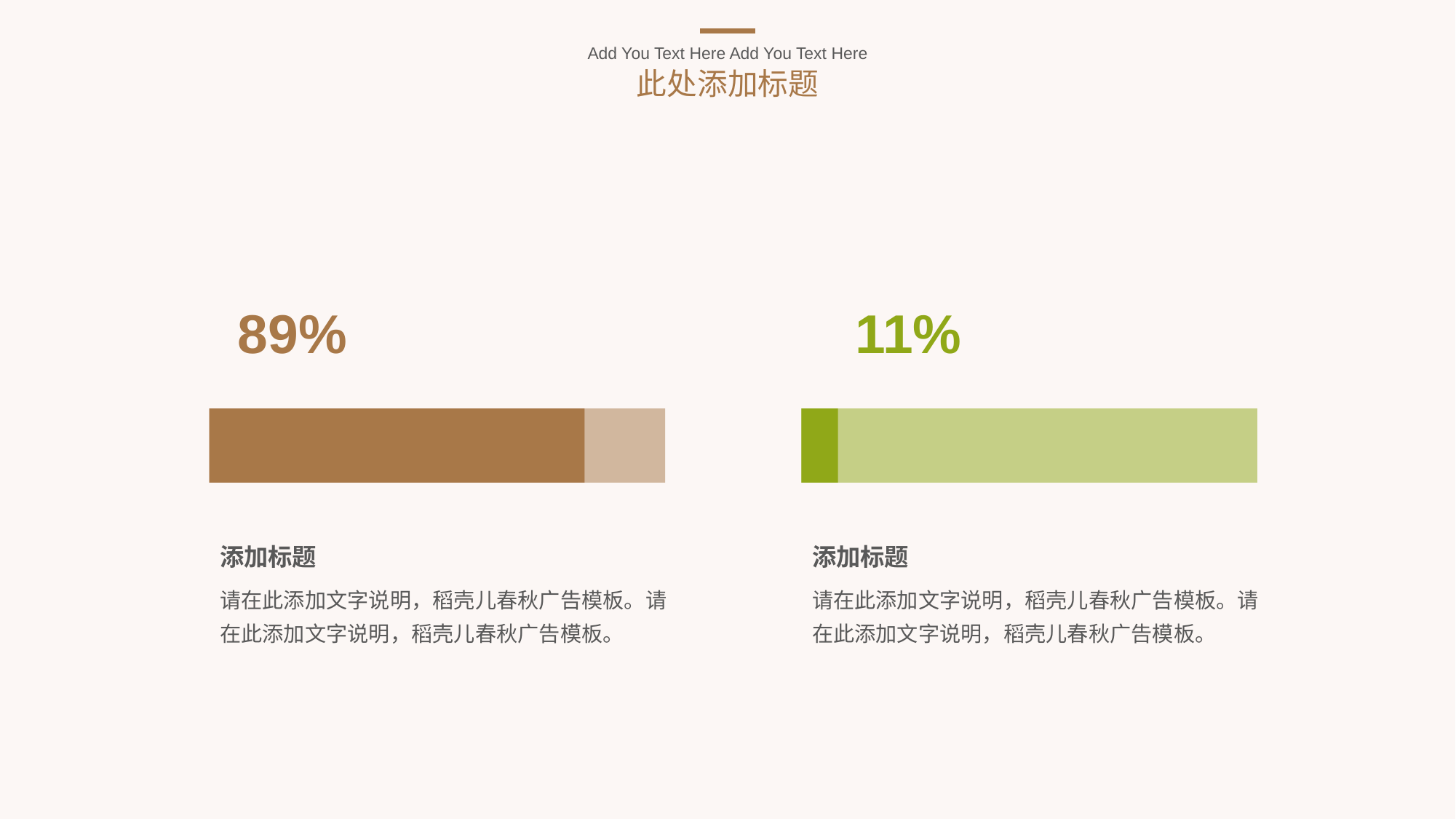

Add You Text Here Add You Text Here
此处添加标题
89%
11%

添加标题
添加标题
请在此添加文字说明，稻壳儿春秋广告模板。请在此添加文字说明，稻壳儿春秋广告模板。
请在此添加文字说明，稻壳儿春秋广告模板。请在此添加文字说明，稻壳儿春秋广告模板。